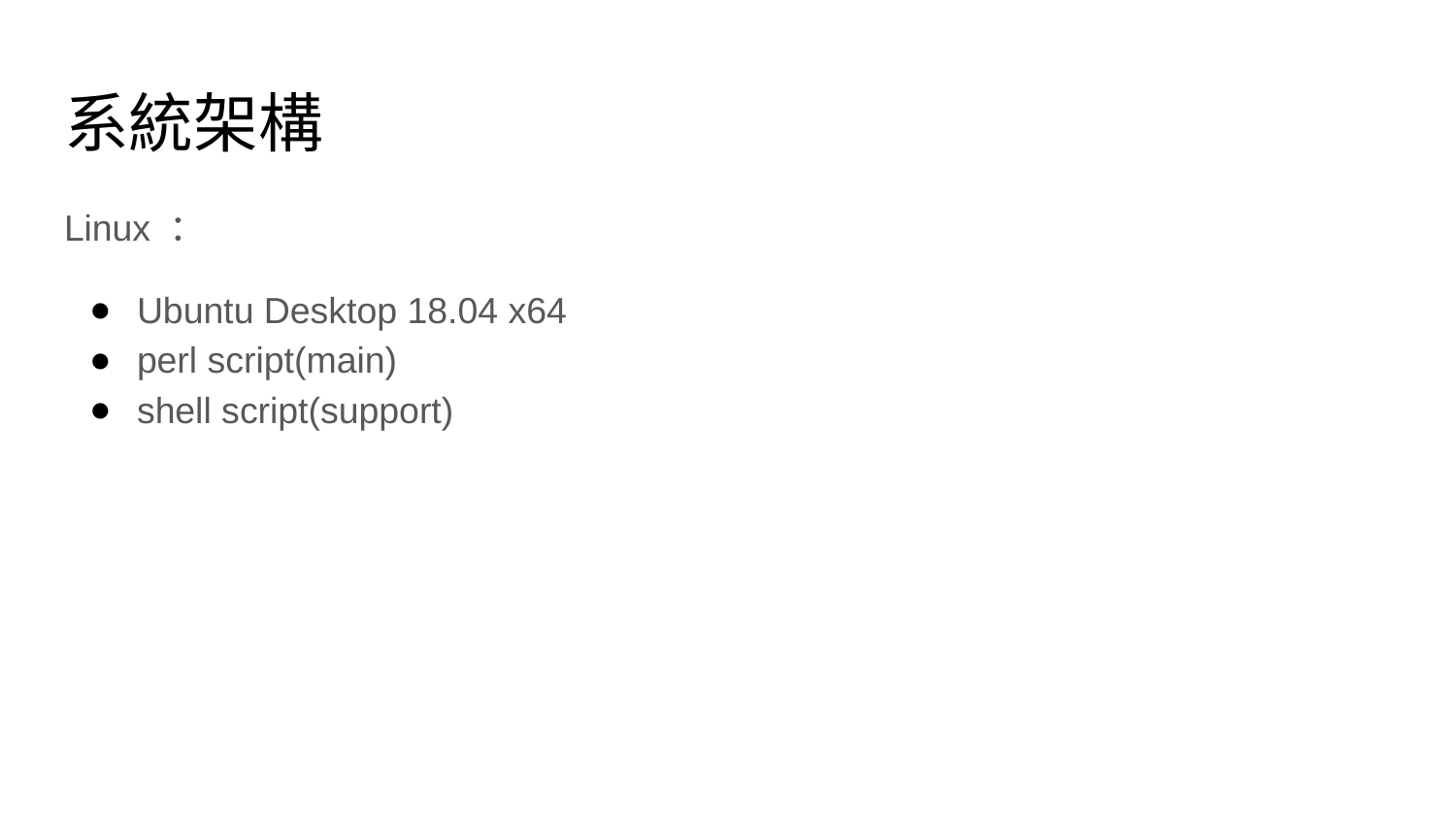

# 系統架構
Linux ：
Ubuntu Desktop 18.04 x64
perl script(main)
shell script(support)